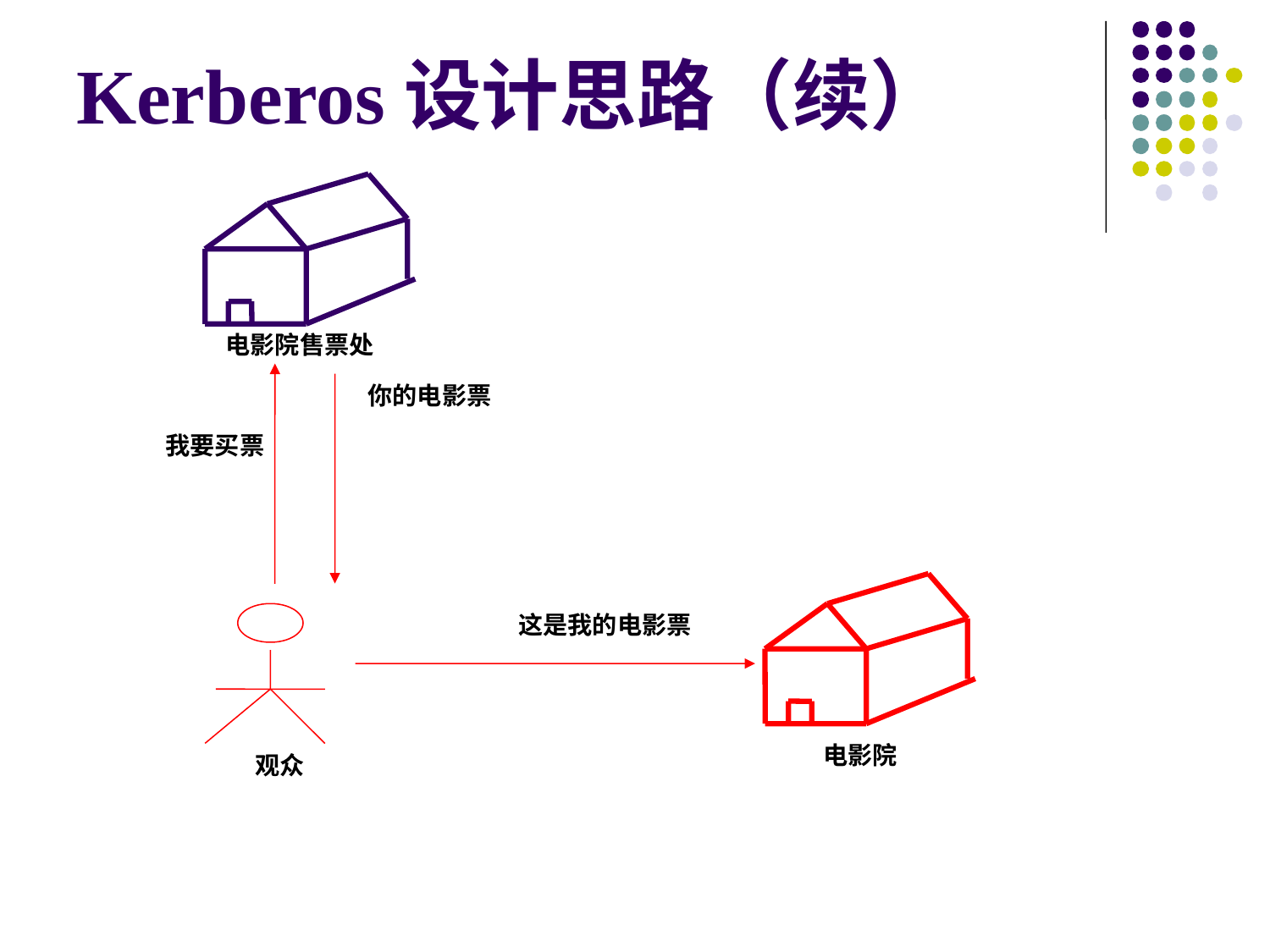

# Kerberos设计思路（续）

电影院售票处

我要买票

你的电影票

这是我的电影票

电影院
观众